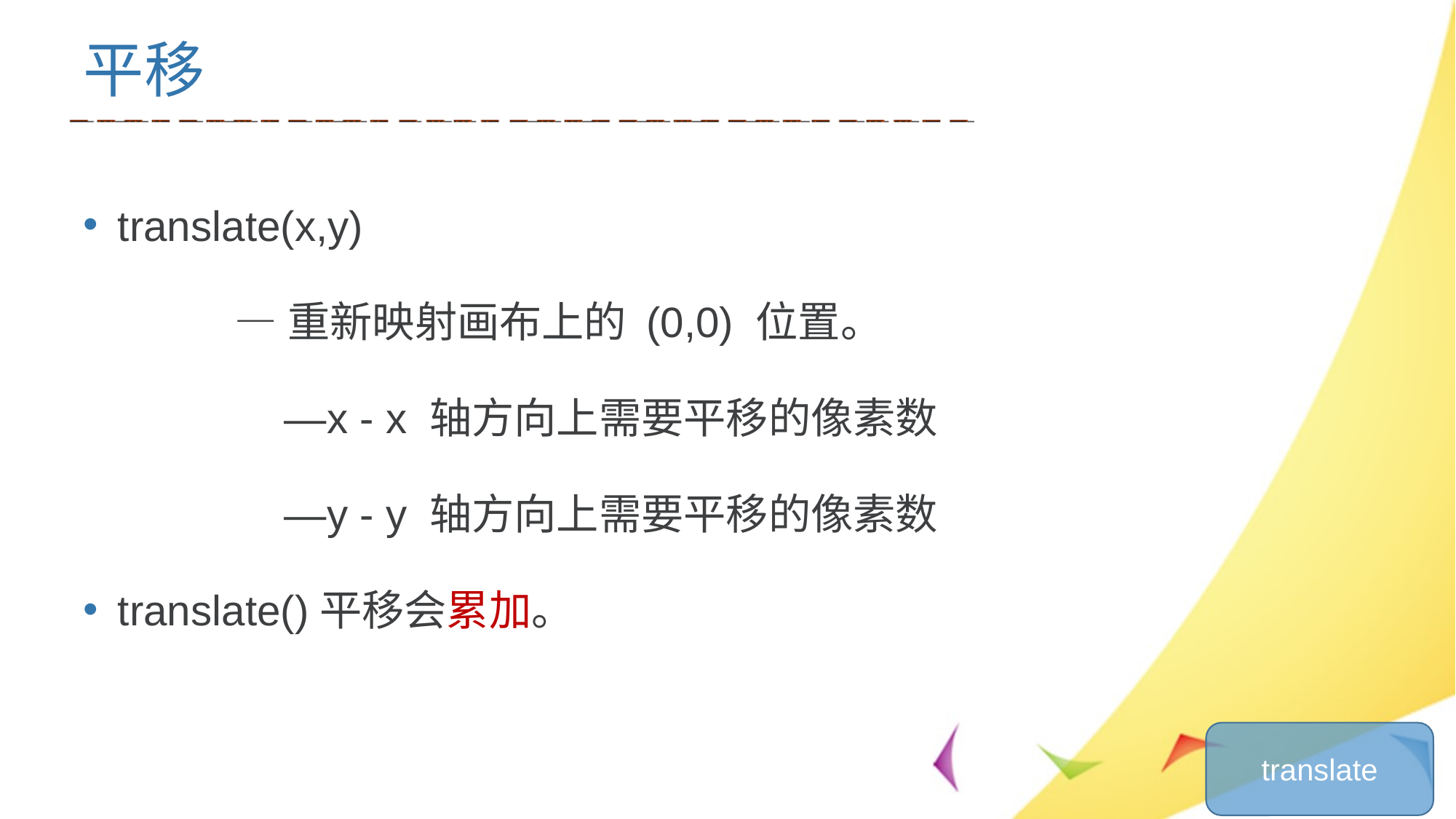

# 平移
translate(x,y)
                —重新映射画布上的 (0,0) 位置。
                 —x - x 轴方向上需要平移的像素数
                 —y - y 轴方向上需要平移的像素数
translate()平移会累加。

translate